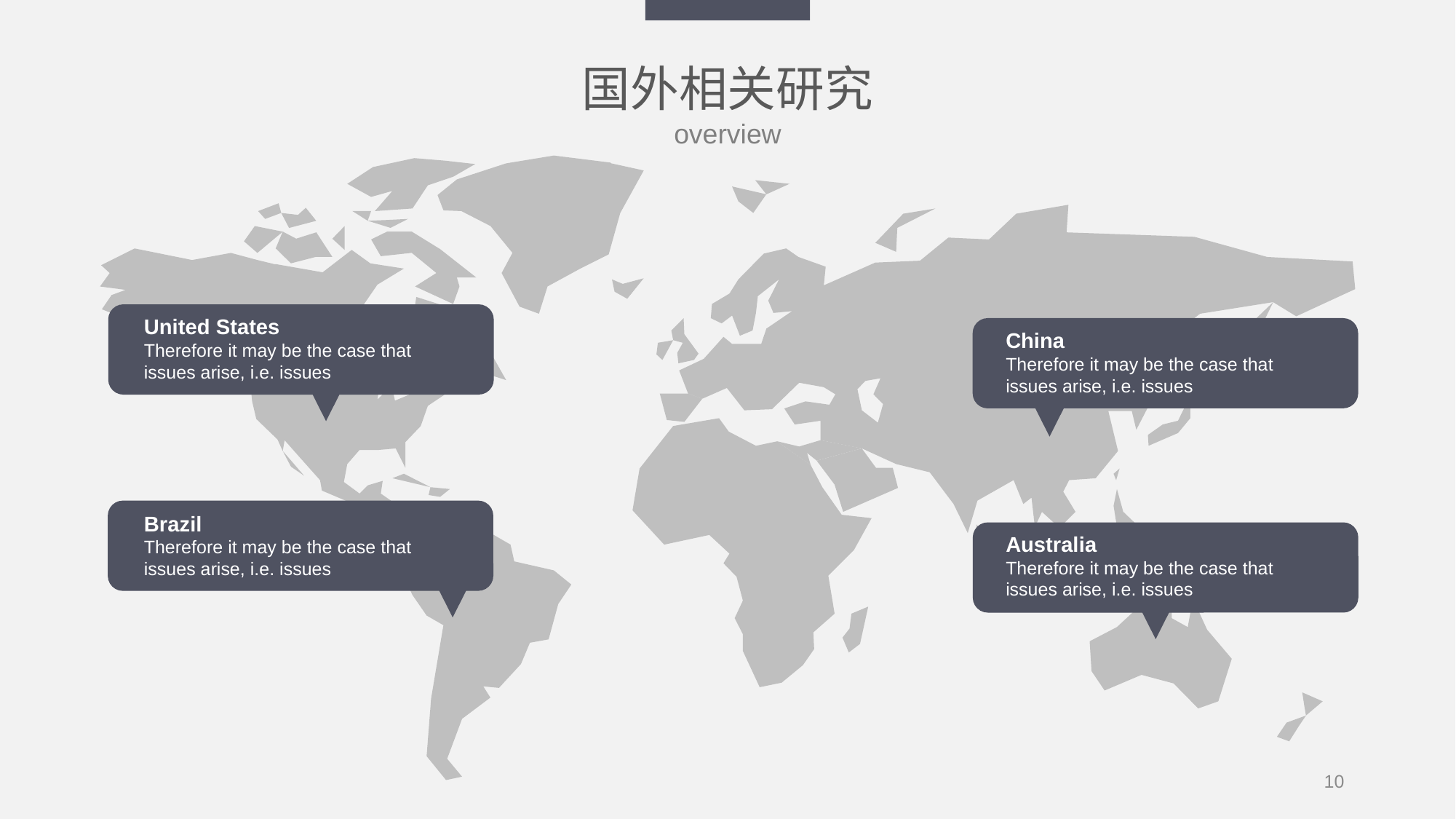

国外相关研究
overview

United States
Therefore it may be the case that issues arise, i.e. issues

China
Therefore it may be the case that issues arise, i.e. issues

Brazil
Therefore it may be the case that issues arise, i.e. issues

Australia
Therefore it may be the case that issues arise, i.e. issues
10